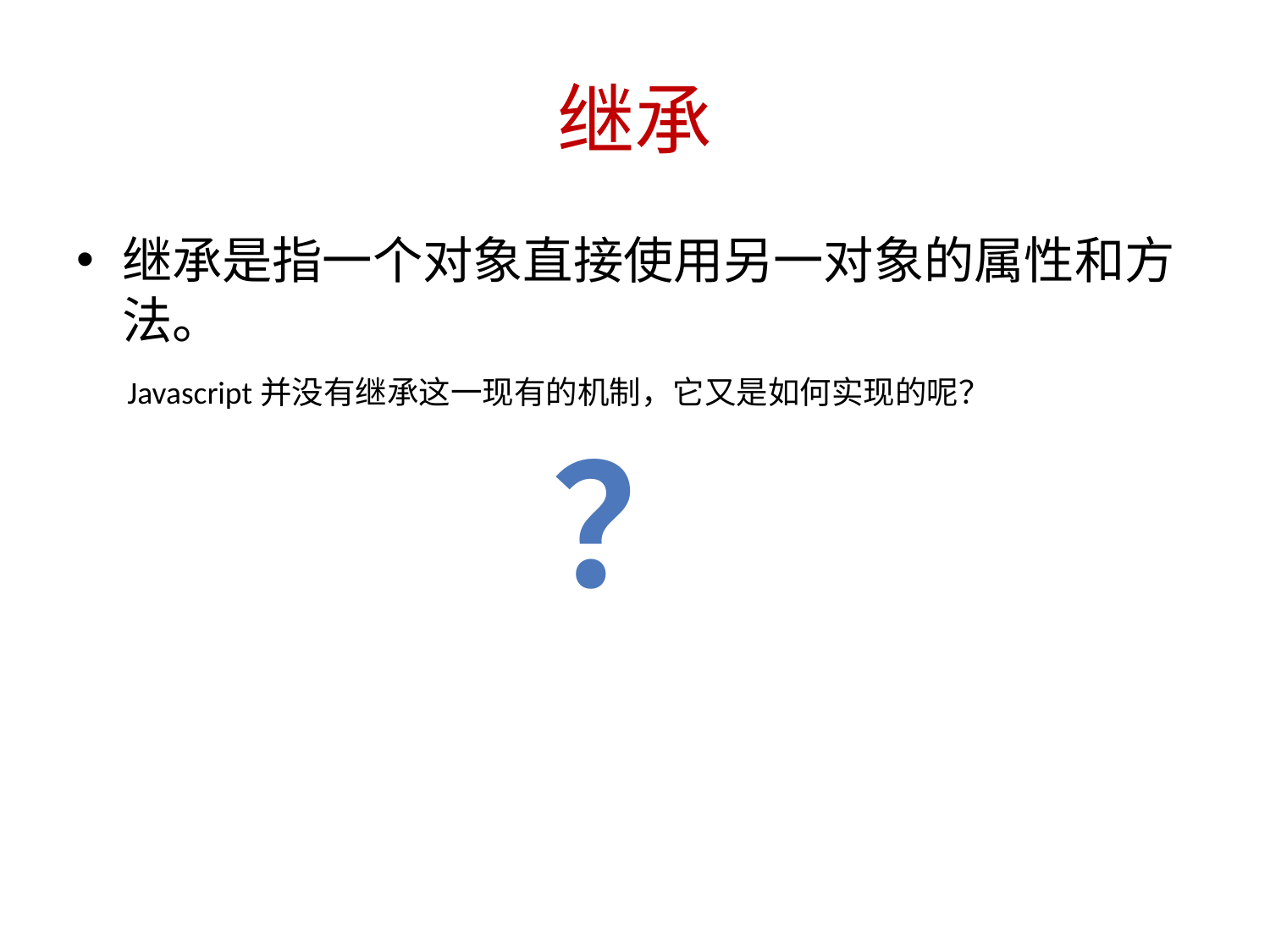

# 继承
继承是指一个对象直接使用另一对象的属性和方法。
Javascript并没有继承这一现有的机制，它又是如何实现的呢？
？